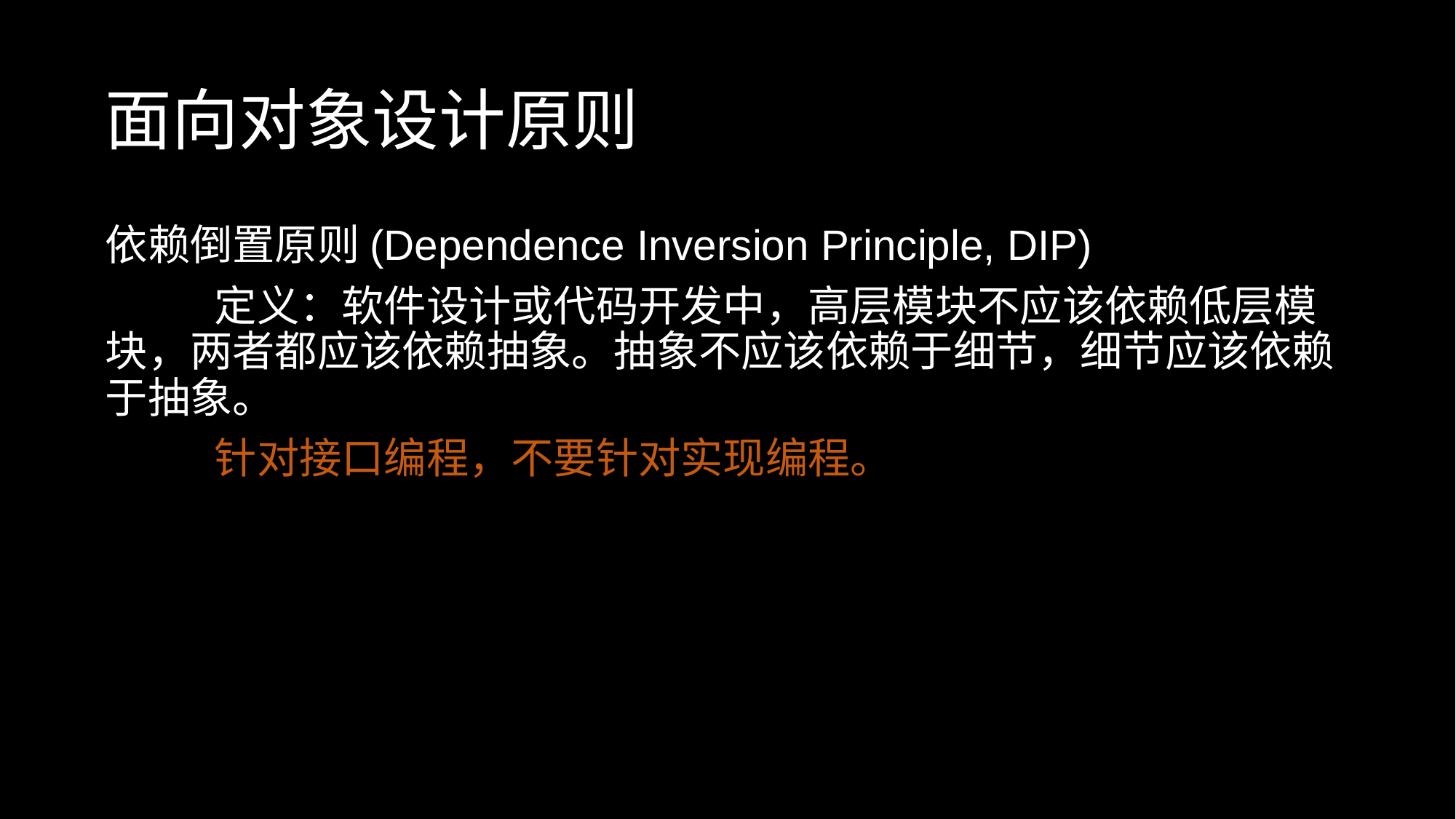

# 面向对象设计原则
依赖倒置原则(Dependence Inversion Principle, DIP)
	定义：软件设计或代码开发中，高层模块不应该依赖低层模块，两者都应该依赖抽象。抽象不应该依赖于细节，细节应该依赖于抽象。
	针对接口编程，不要针对实现编程。